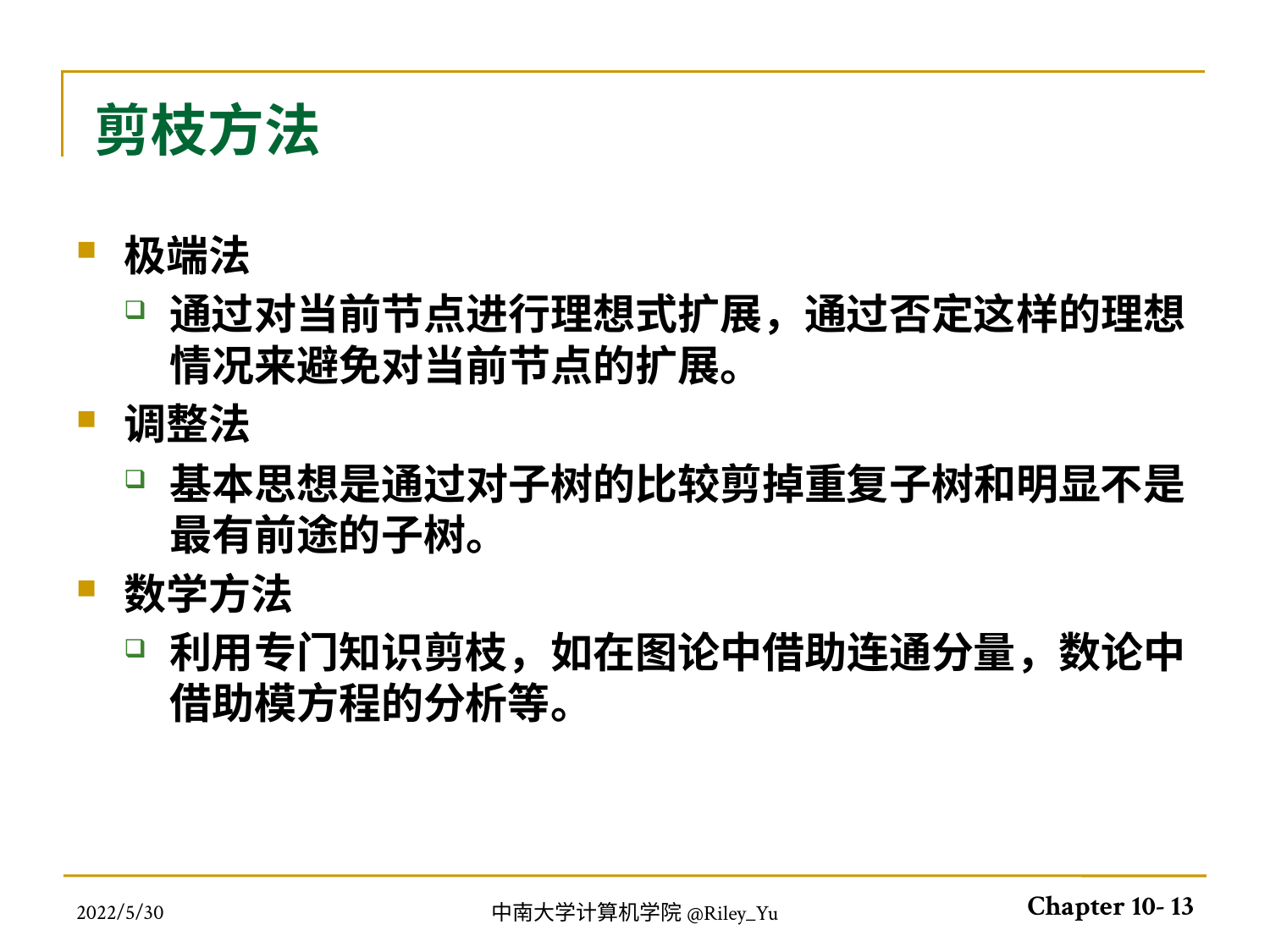

剪枝方法
极端法
通过对当前节点进行理想式扩展，通过否定这样的理想情况来避免对当前节点的扩展。
调整法
基本思想是通过对子树的比较剪掉重复子树和明显不是最有前途的子树。
数学方法
利用专门知识剪枝，如在图论中借助连通分量，数论中借助模方程的分析等。

2022/5/30
Chapter 10- 13
中南大学计算机学院@Riley_Yu